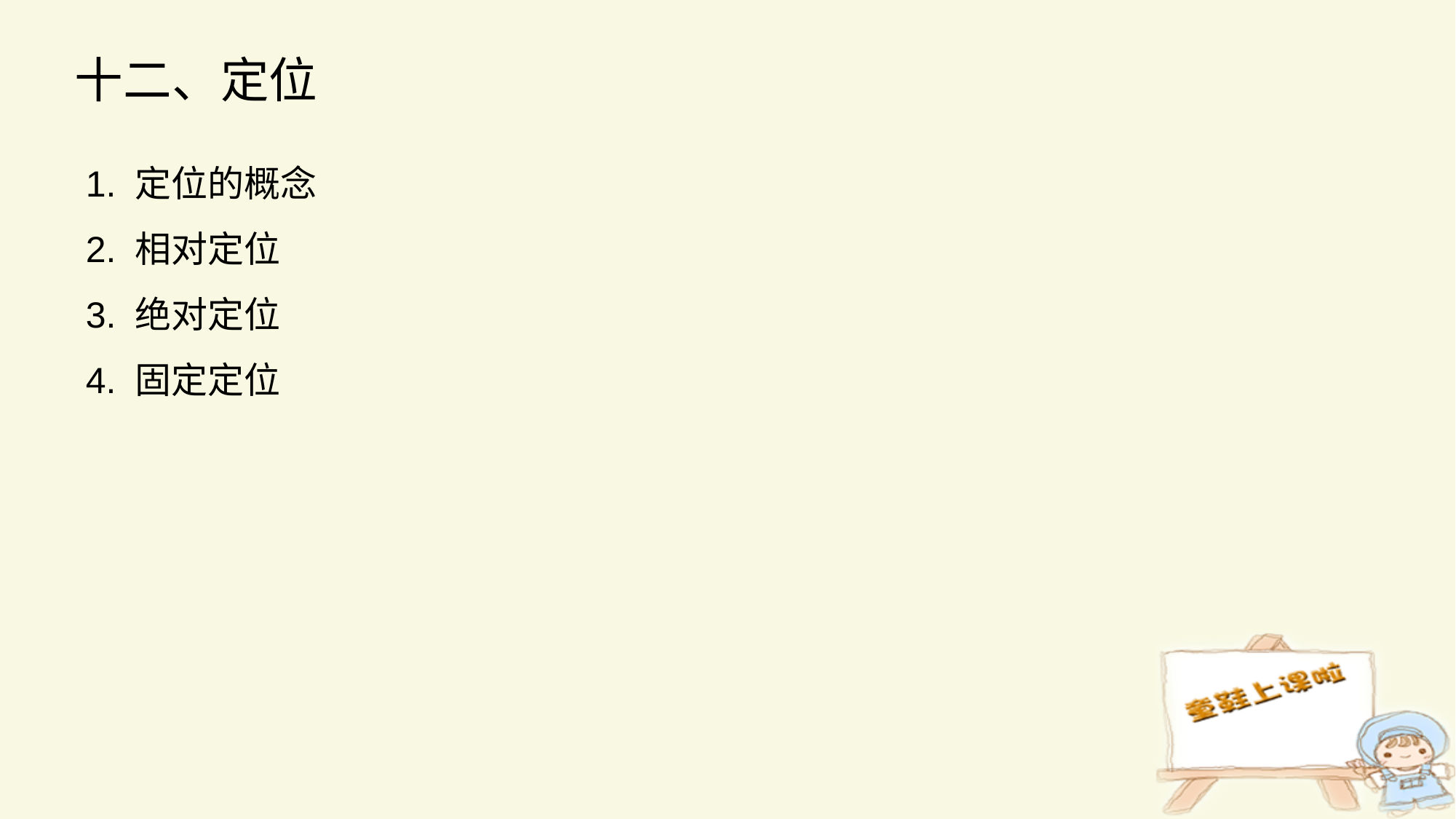

十二、定位
1. 定位的概念
2. 相对定位
3. 绝对定位
4. 固定定位